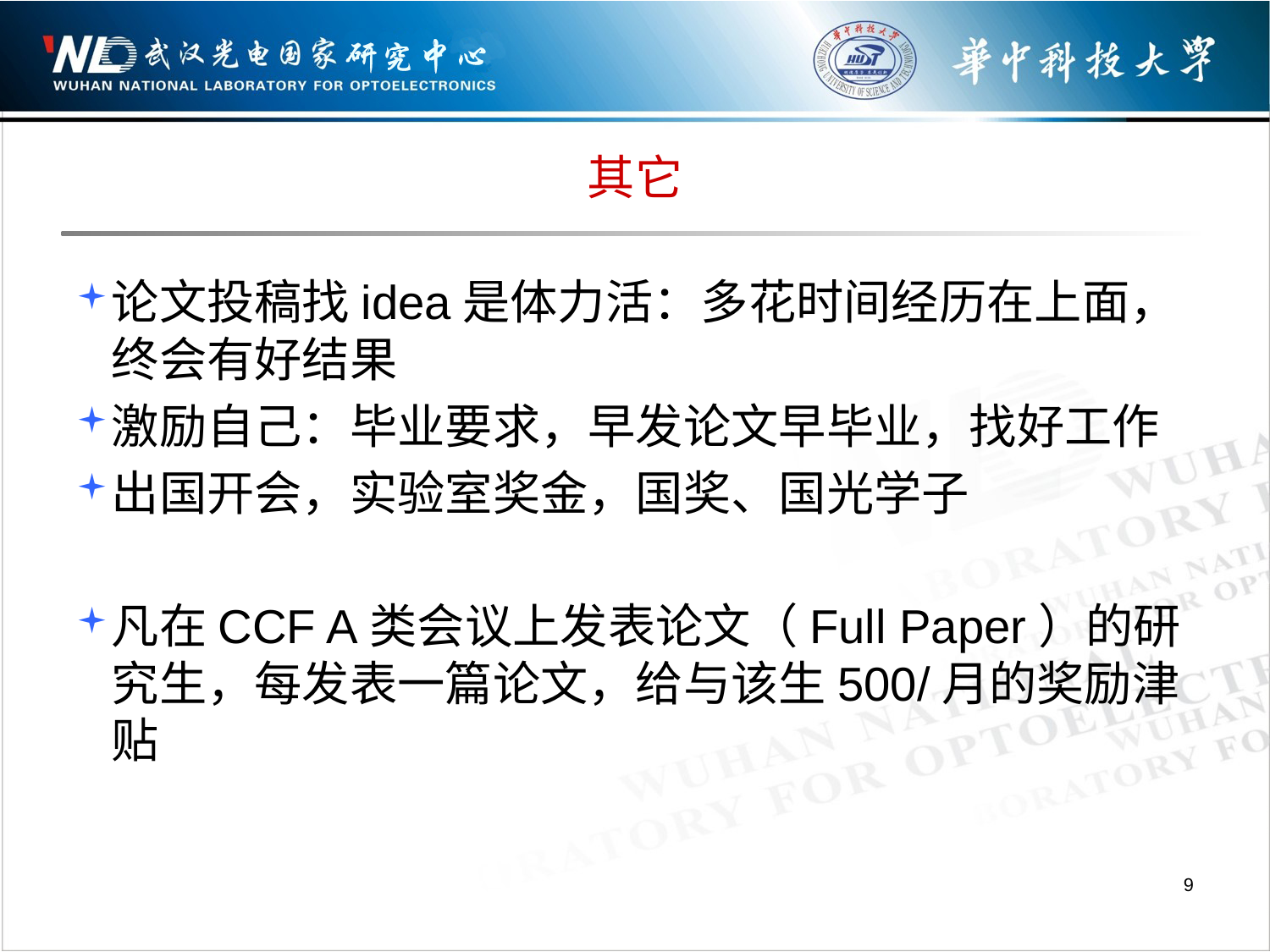

# 其它
论文投稿找idea是体力活：多花时间经历在上面，终会有好结果
激励自己：毕业要求，早发论文早毕业，找好工作
出国开会，实验室奖金，国奖、国光学子

凡在CCF A类会议上发表论文（Full Paper）的研究生，每发表一篇论文，给与该生500/月的奖励津贴
9